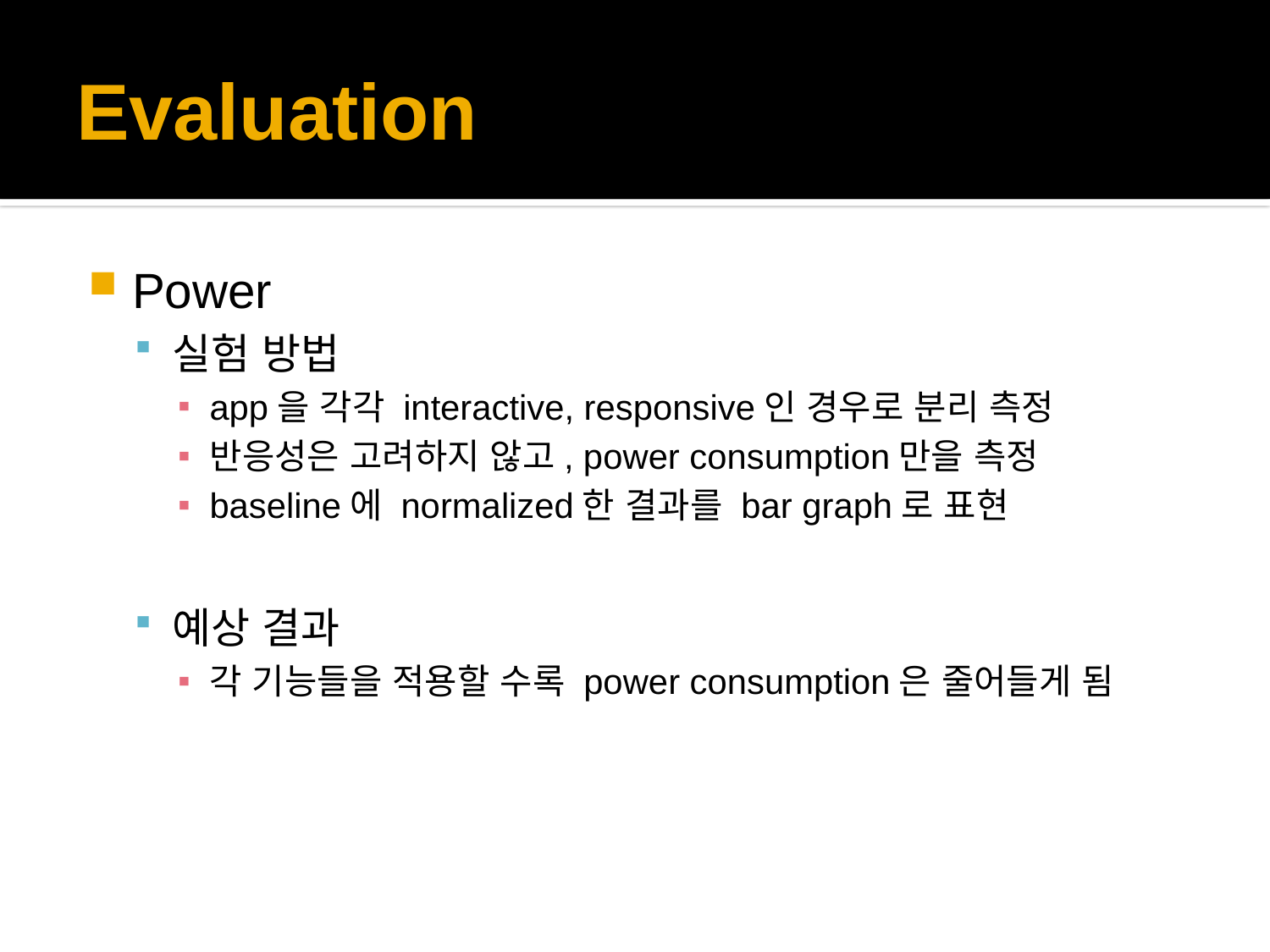

# Evaluation
Power
실험 방법
app을 각각 interactive, responsive인 경우로 분리 측정
반응성은 고려하지 않고, power consumption만을 측정
baseline에 normalized한 결과를 bar graph로 표현

예상 결과
각 기능들을 적용할 수록 power consumption은 줄어들게 됨